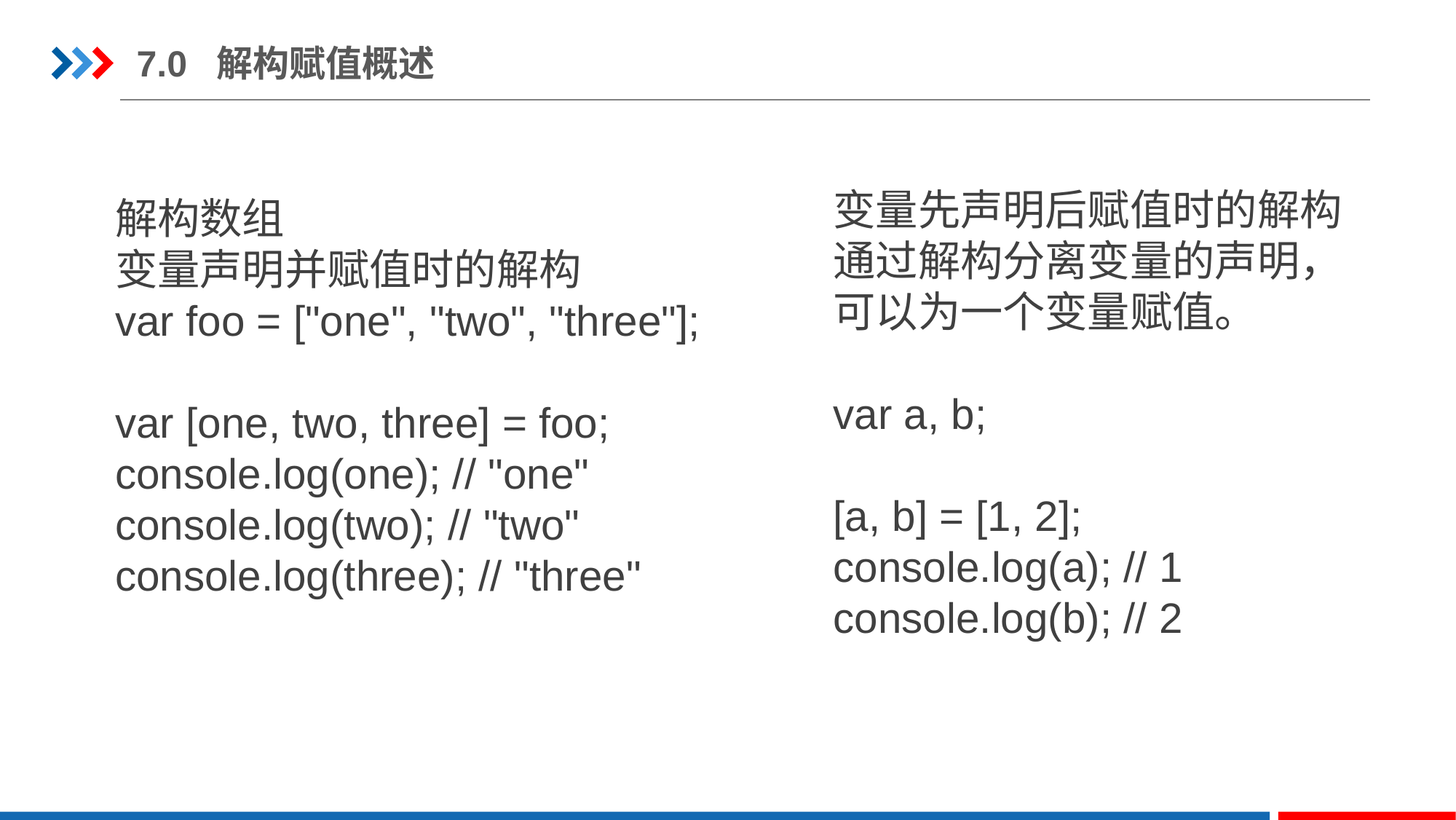

7.0  解构赋值概述
变量先声明后赋值时的解构
通过解构分离变量的声明，可以为一个变量赋值。

var a, b;

[a, b] = [1, 2];
console.log(a); // 1
console.log(b); // 2
解构数组
变量声明并赋值时的解构
var foo = ["one", "two", "three"];

var [one, two, three] = foo;
console.log(one); // "one"
console.log(two); // "two"
console.log(three); // "three"